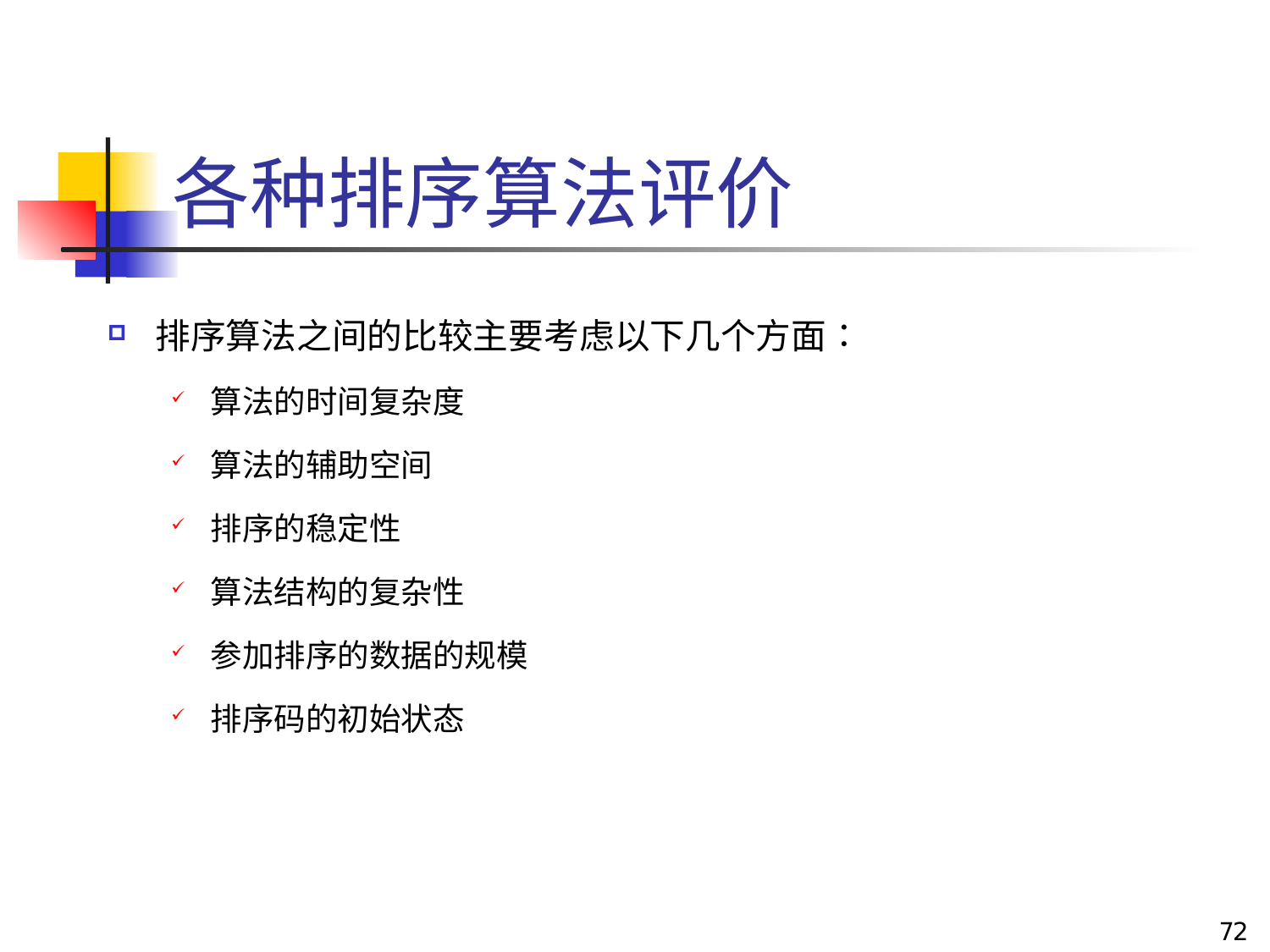

# 各种排序算法评价
排序算法之间的比较主要考虑以下几个方面∶
算法的时间复杂度
算法的辅助空间
排序的稳定性
算法结构的复杂性
参加排序的数据的规模
排序码的初始状态

72